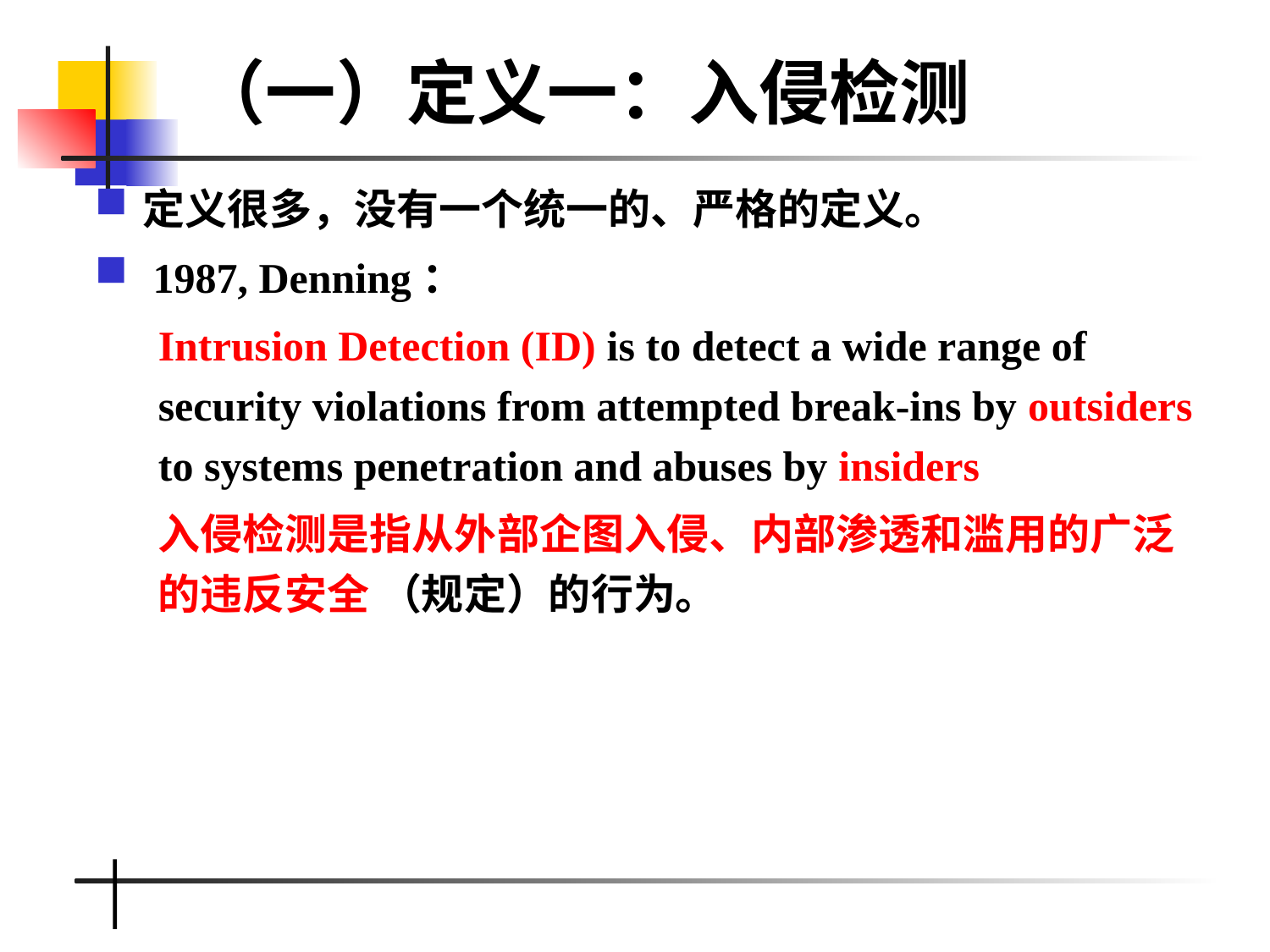

（一）定义一：入侵检测
定义很多，没有一个统一的、严格的定义。
 1987, Denning：
Intrusion Detection (ID) is to detect a wide range of security violations from attempted break-ins by outsiders to systems penetration and abuses by insiders
入侵检测是指从外部企图入侵、内部渗透和滥用的广泛的违反安全 （规定）的行为。